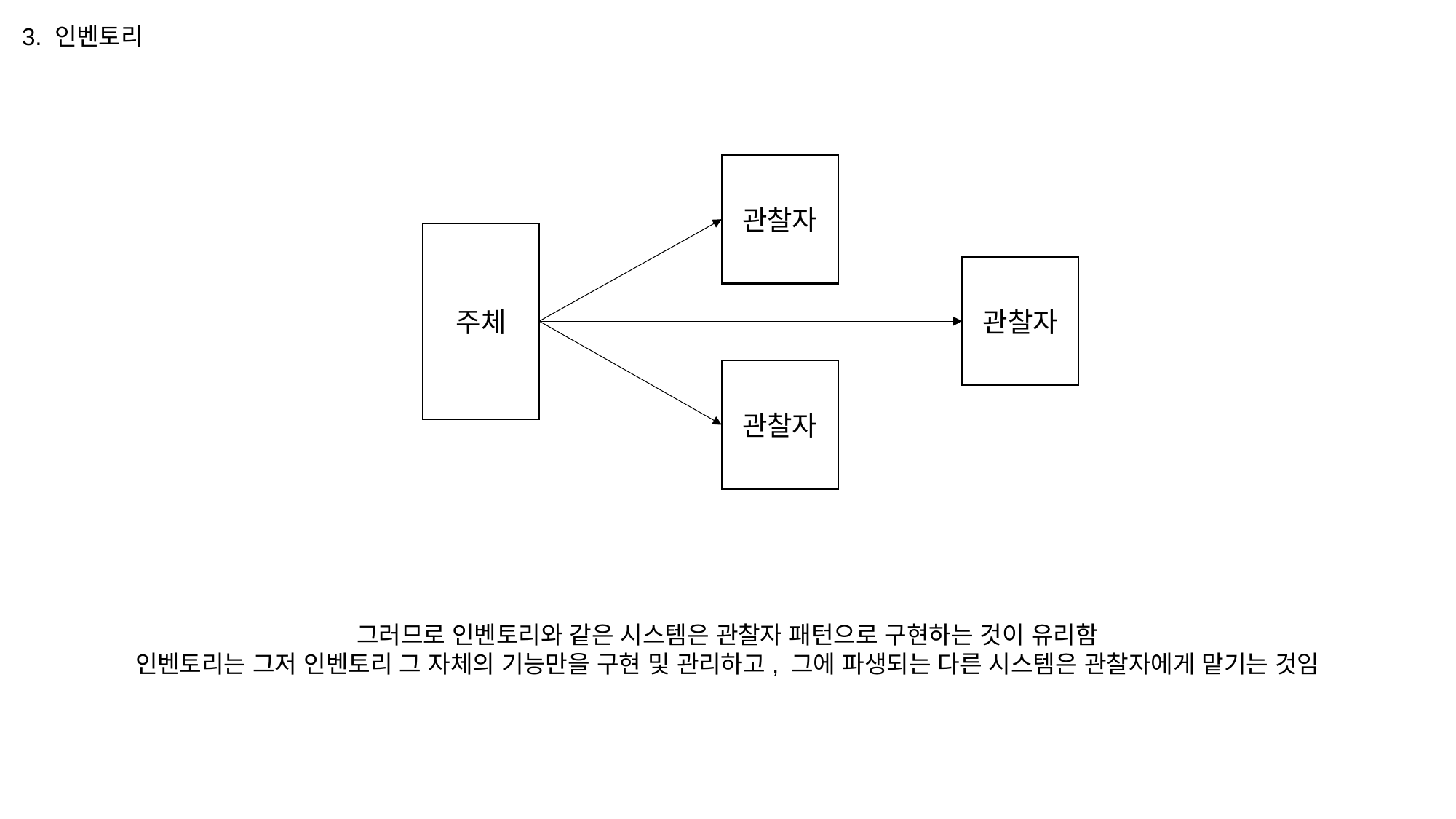

3. 인벤토리
관찰자
주체
관찰자
관찰자
그러므로 인벤토리와 같은 시스템은 관찰자 패턴으로 구현하는 것이 유리함
인벤토리는 그저 인벤토리 그 자체의 기능만을 구현 및 관리하고, 그에 파생되는 다른 시스템은 관찰자에게 맡기는 것임